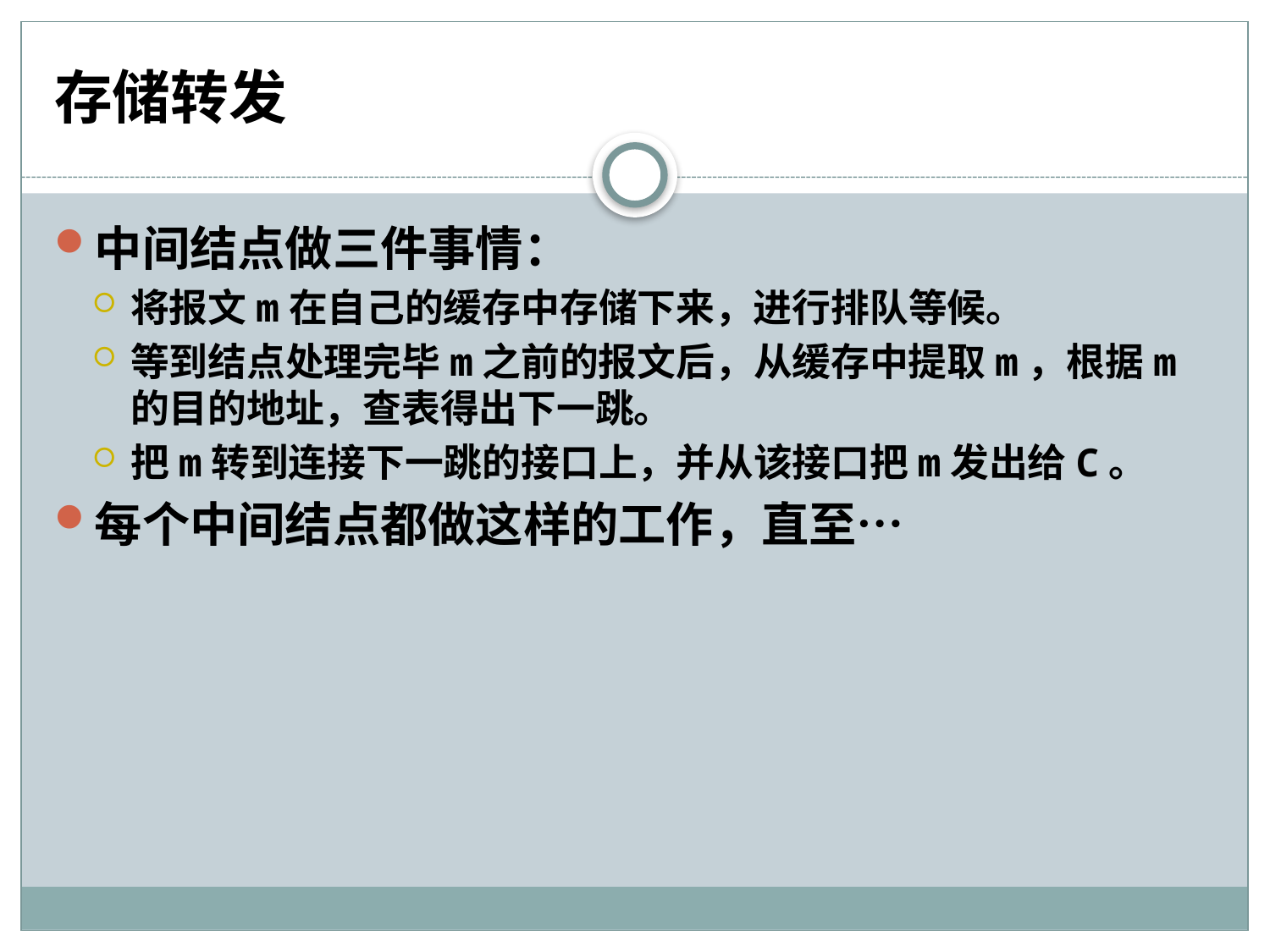

# 存储转发
中间结点做三件事情：
将报文m在自己的缓存中存储下来，进行排队等候。
等到结点处理完毕m之前的报文后，从缓存中提取m，根据m的目的地址，查表得出下一跳。
把m转到连接下一跳的接口上，并从该接口把m发出给C。
每个中间结点都做这样的工作，直至…